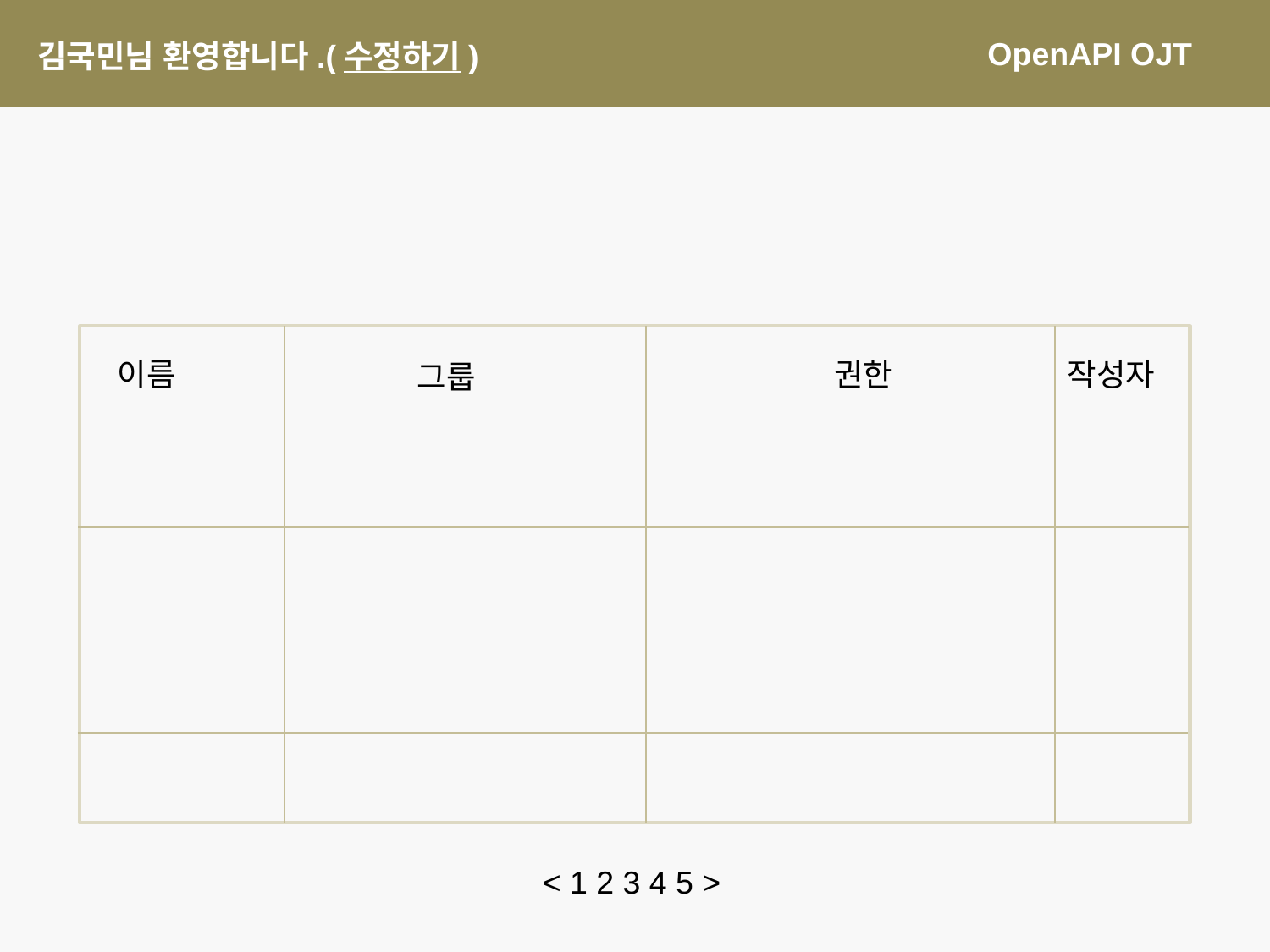

OpenAPI OJT
김국민님 환영합니다.(수정하기)

이름
권한
작성자
그룹
< 1 2 3 4 5 >